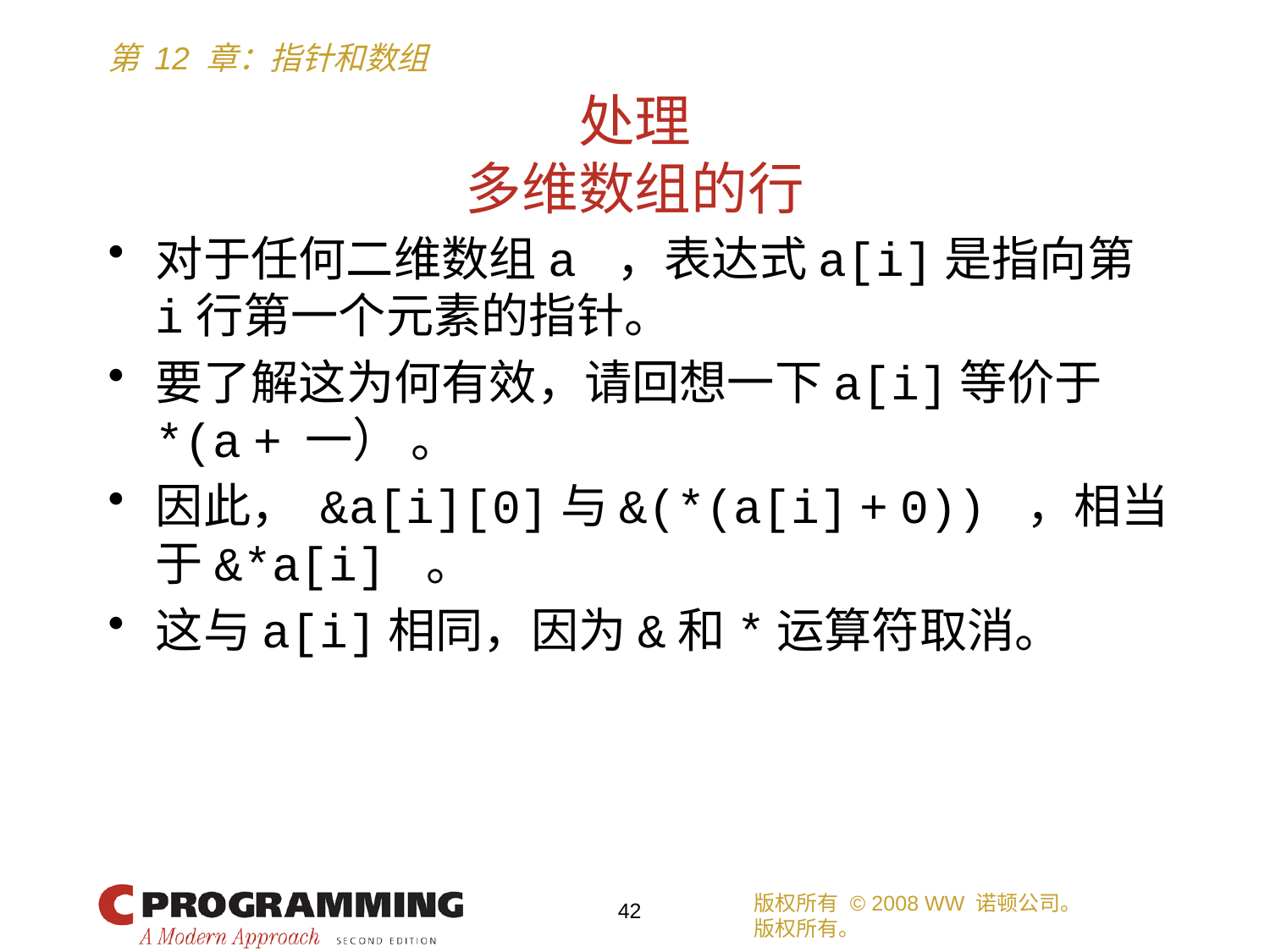

# 处理 多维数组的行
对于任何二维数组a ，表达式a[i]是指向第i行第一个元素的指针。
要了解这为何有效，请回想一下a[i]等价于*(a + 一） 。
因此， &a[i][0]与&(*(a[i] + 0)) ，相当于&*a[i] 。
这与a[i]相同，因为&和*运算符取消。
版权所有 © 2008 WW 诺顿公司。
版权所有。
42